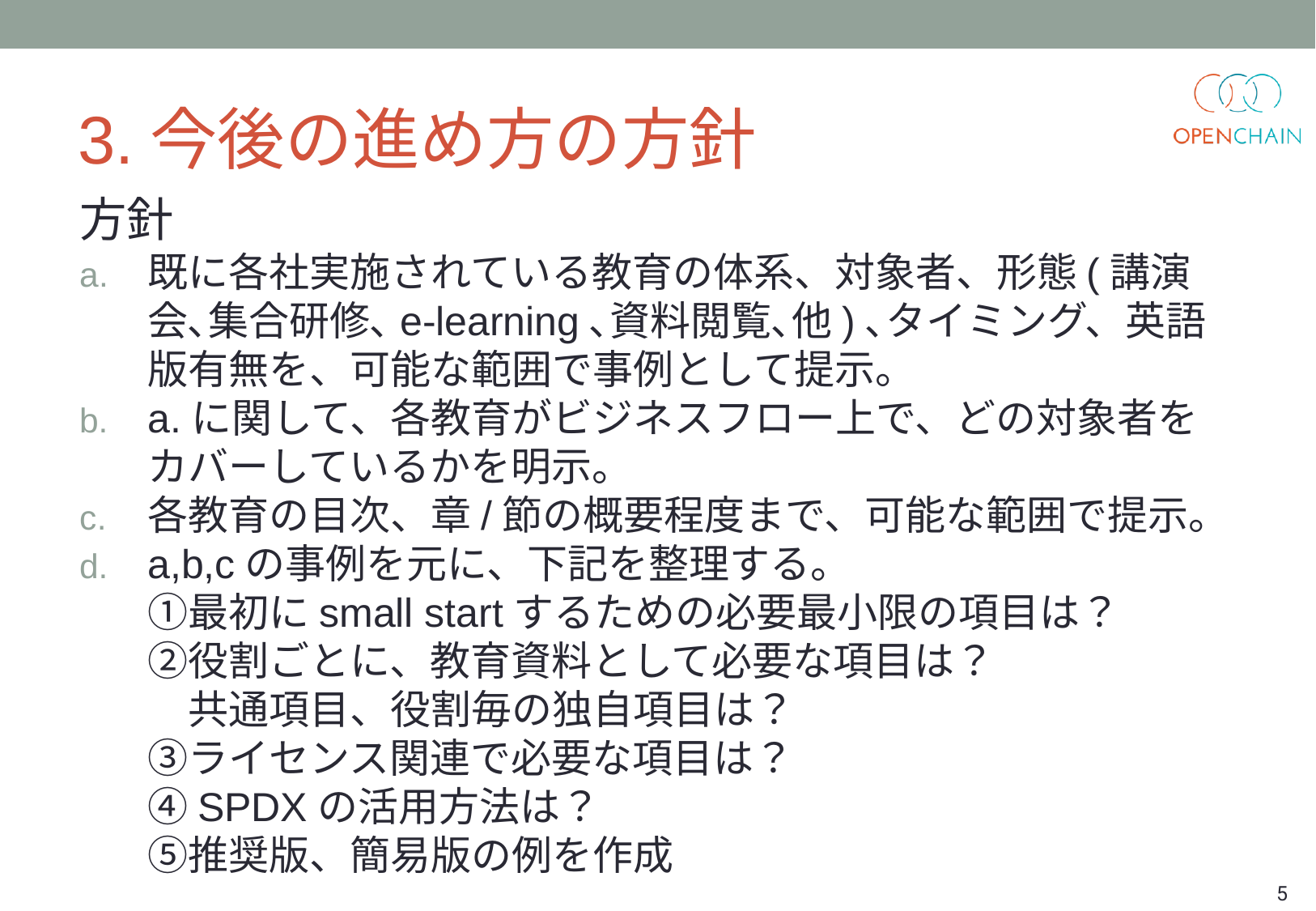

# 3.今後の進め方の方針
方針
既に各社実施されている教育の体系、対象者、形態(講演会､集合研修､e-learning､資料閲覧､他)､タイミング、英語版有無を、可能な範囲で事例として提示。
a.に関して、各教育がビジネスフロー上で、どの対象者をカバーしているかを明示。
各教育の目次、章/節の概要程度まで、可能な範囲で提示。
a,b,cの事例を元に、下記を整理する。
①最初にsmall startするための必要最小限の項目は？
②役割ごとに、教育資料として必要な項目は？
　共通項目、役割毎の独自項目は？
③ライセンス関連で必要な項目は？
④SPDXの活用方法は？
⑤推奨版、簡易版の例を作成
5